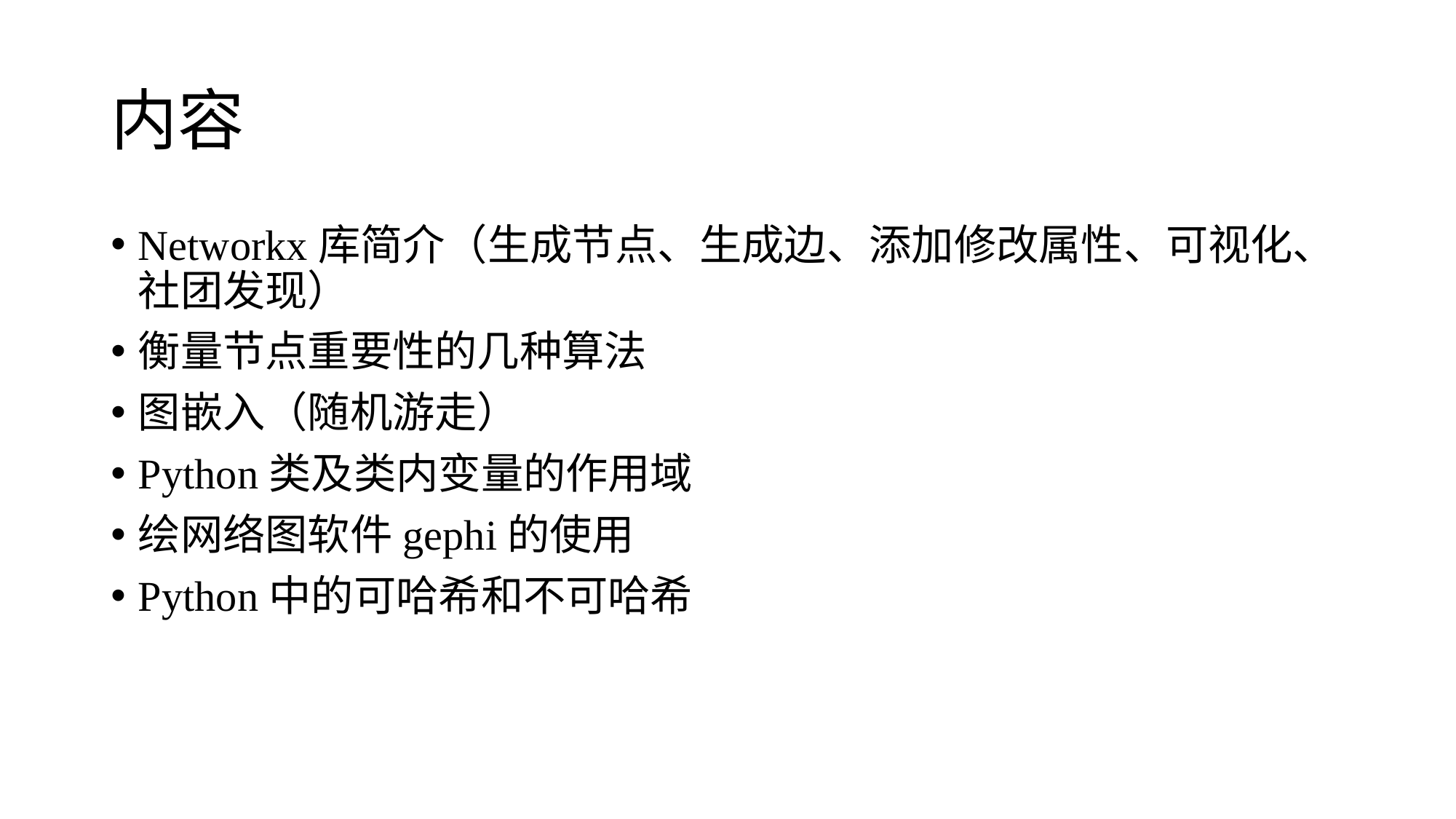

# 内容
Networkx库简介（生成节点、生成边、添加修改属性、可视化、社团发现）
衡量节点重要性的几种算法
图嵌入（随机游走）
Python类及类内变量的作用域
绘网络图软件gephi的使用
Python中的可哈希和不可哈希